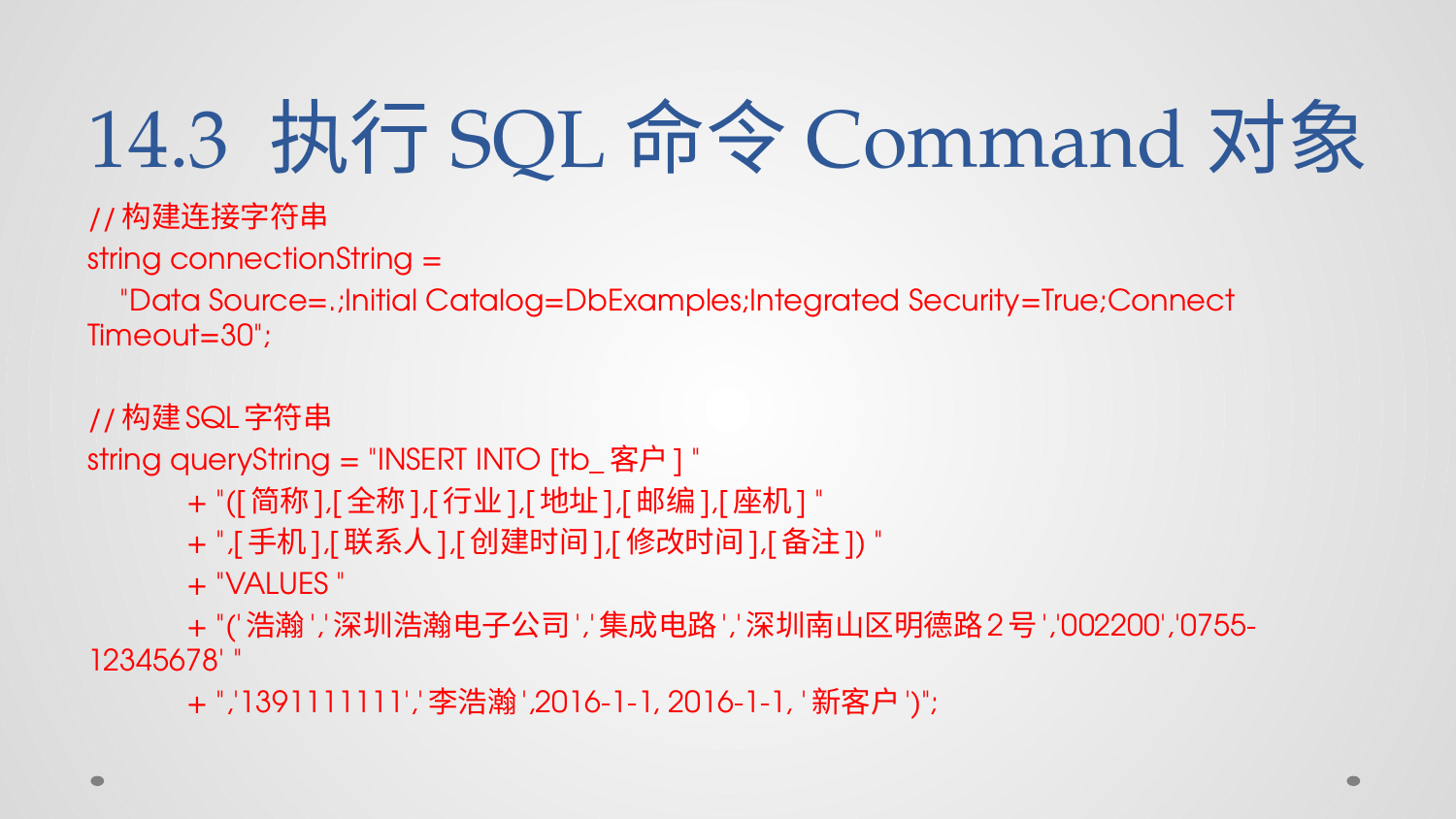

# 14.3 执行SQL命令Command对象
//构建连接字符串
string connectionString =
    "Data Source=.;Initial Catalog=DbExamples;Integrated Security=True;Connect Timeout=30";

//构建SQL字符串
string queryString = "INSERT INTO [tb_客户] "
            + "([简称],[全称],[行业],[地址],[邮编],[座机] "
            + ",[手机],[联系人],[创建时间],[修改时间],[备注]) "
            + "VALUES "
            + "('浩瀚','深圳浩瀚电子公司','集成电路','深圳南山区明德路2号','002200','0755-12345678' "
            + ",'1391111111','李浩瀚',2016-1-1, 2016-1-1, '新客户')";